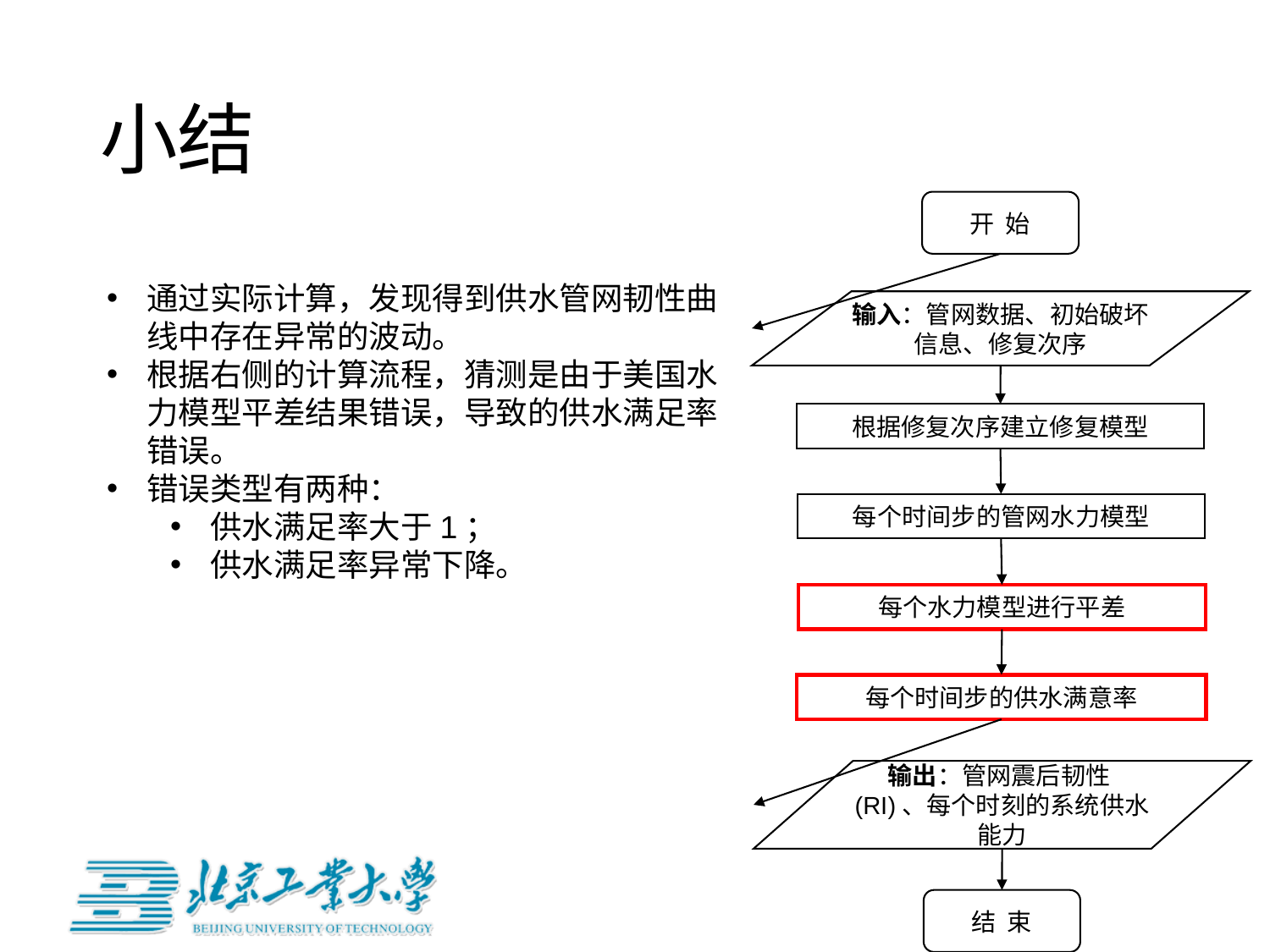

# 小结
开  始
输入：管网数据、初始破坏信息、修复次序
根据修复次序建立修复模型
每个时间步的管网水力模型
每个水力模型进行平差
每个时间步的供水满意率
输出：管网震后韧性(RI)、每个时刻的系统供水能力
结  束
通过实际计算，发现得到供水管网韧性曲线中存在异常的波动。
根据右侧的计算流程，猜测是由于美国水力模型平差结果错误，导致的供水满足率错误。
错误类型有两种：
供水满足率大于1；
供水满足率异常下降。